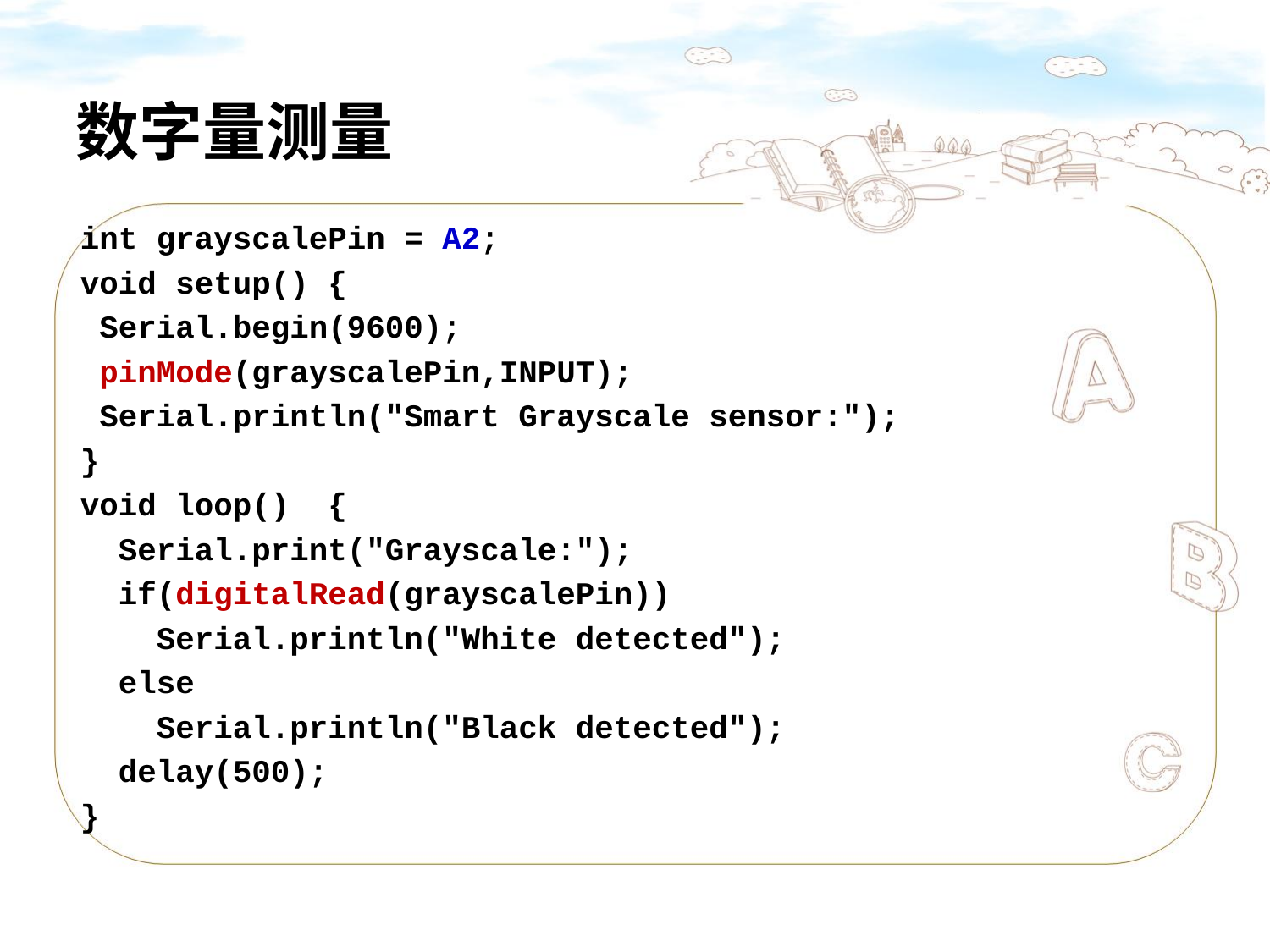

# 数字量测量
int grayscalePin = A2;
void setup() {
 Serial.begin(9600);
 pinMode(grayscalePin,INPUT);
 Serial.println("Smart Grayscale sensor:");
}
void loop()  {
  Serial.print("Grayscale:");
  if(digitalRead(grayscalePin))
    Serial.println("White detected");
  else
    Serial.println("Black detected");
  delay(500);
}